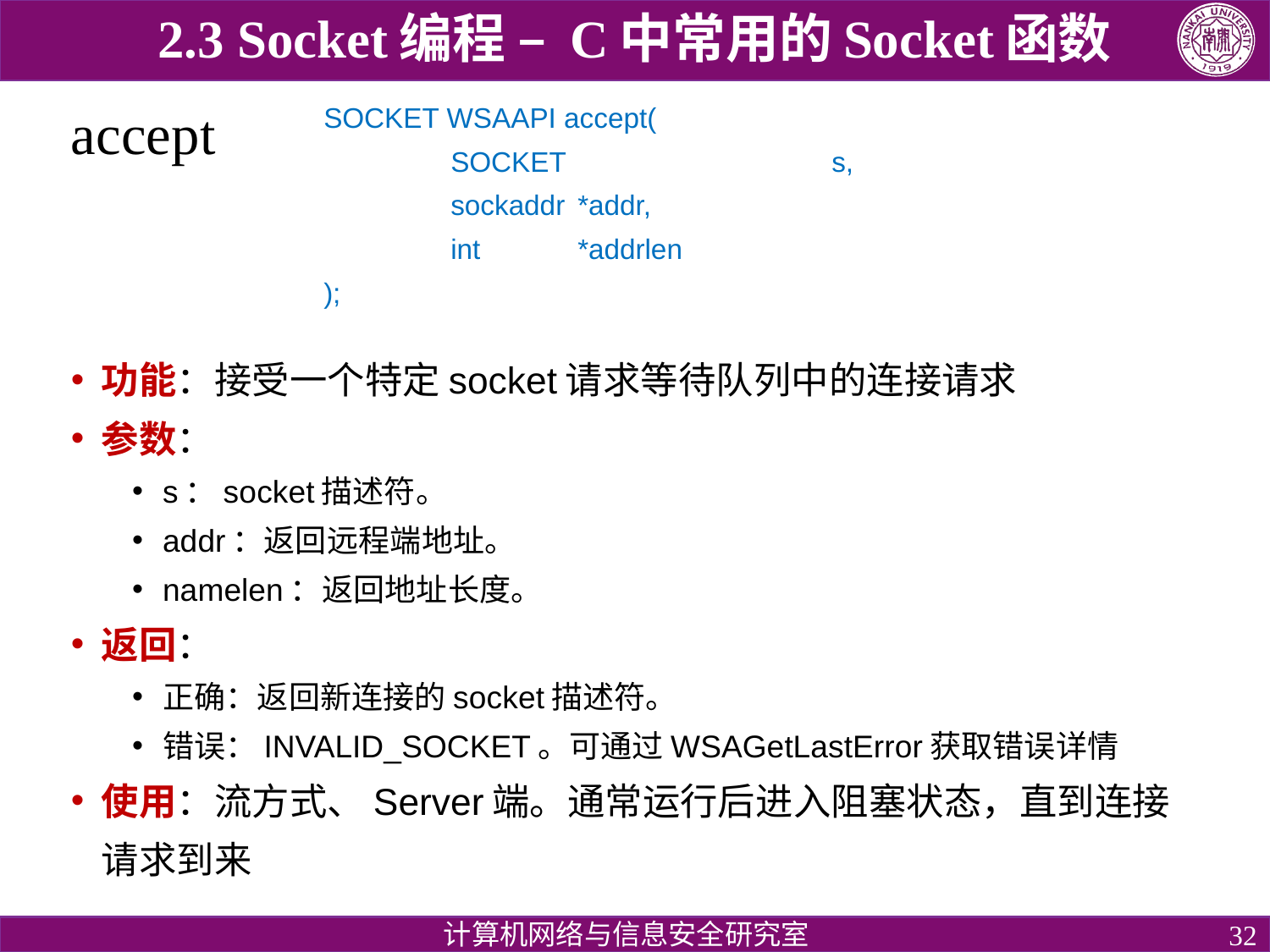

2.3 Socket编程 – C中常用的Socket函数
SOCKET WSAAPI accept(
  	SOCKET  	 	s,
  	sockaddr 	*addr,
  	int      	*addrlen
);
# accept
功能：接受一个特定socket请求等待队列中的连接请求
参数：
s：socket描述符。
addr：返回远程端地址。
namelen：返回地址长度。
返回：
正确：返回新连接的socket描述符。
错误：INVALID_SOCKET。可通过WSAGetLastError获取错误详情
使用：流方式、Server端。通常运行后进入阻塞状态，直到连接请求到来